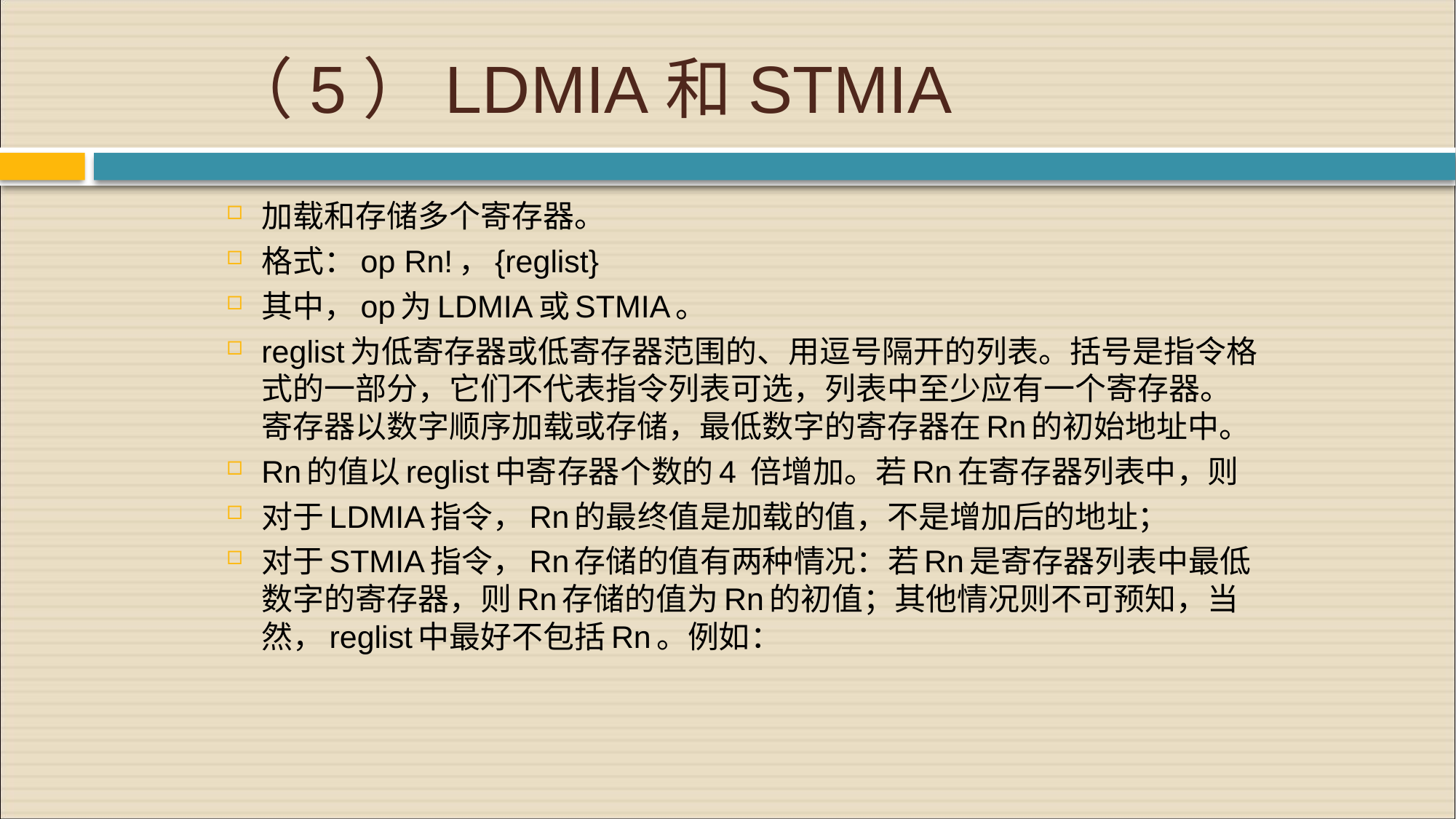

# （5）LDMIA和STMIA
加载和存储多个寄存器。
格式：op Rn!，{reglist}
其中，op为LDMIA或STMIA。
reglist为低寄存器或低寄存器范围的、用逗号隔开的列表。括号是指令格式的一部分，它们不代表指令列表可选，列表中至少应有一个寄存器。寄存器以数字顺序加载或存储，最低数字的寄存器在Rn的初始地址中。
Rn的值以reglist中寄存器个数的4 倍增加。若Rn在寄存器列表中，则
对于LDMIA指令，Rn的最终值是加载的值，不是增加后的地址；
对于STMIA指令，Rn存储的值有两种情况：若Rn是寄存器列表中最低数字的寄存器，则Rn存储的值为Rn的初值；其他情况则不可预知，当然，reglist中最好不包括Rn。例如：